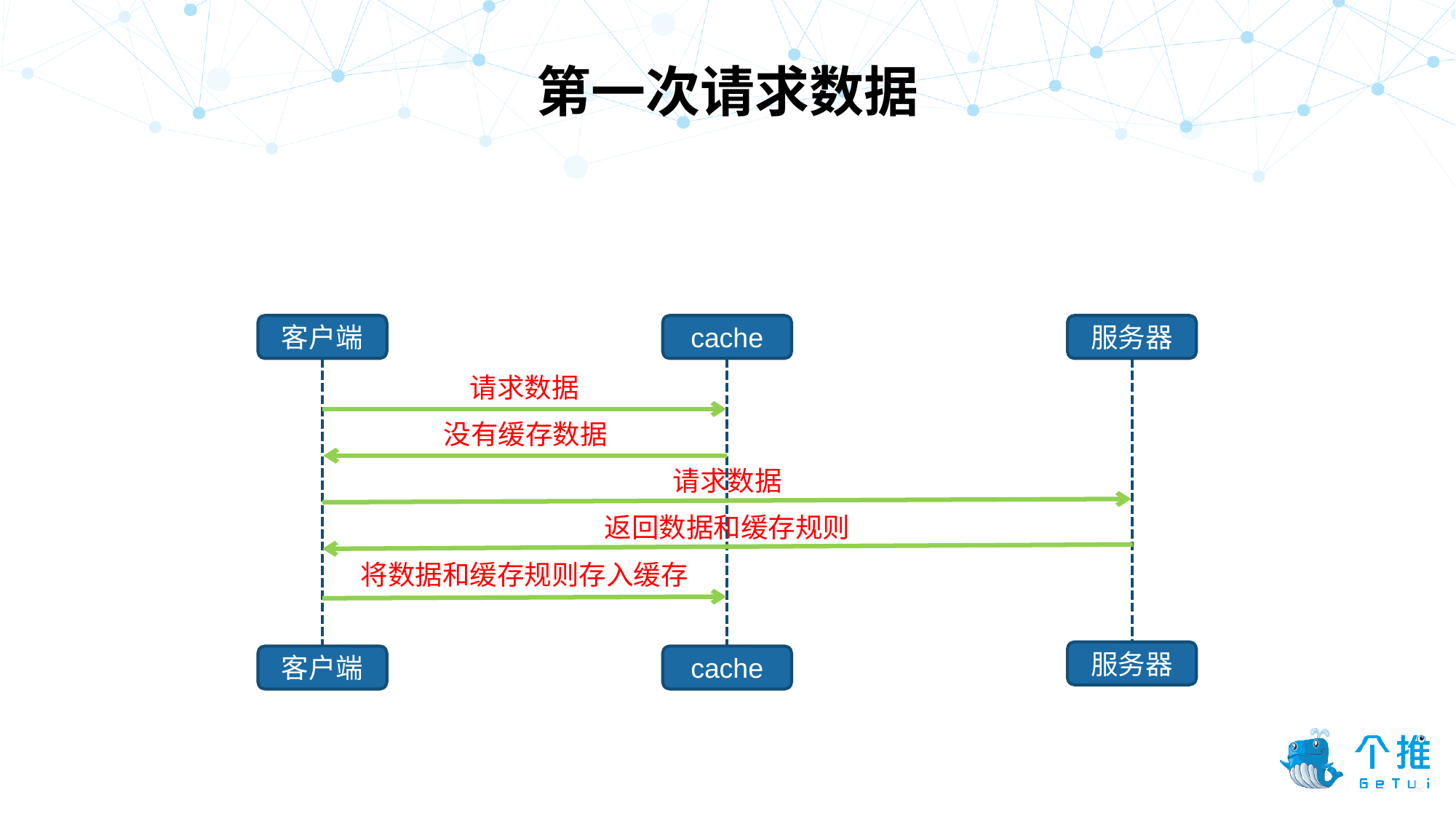

第一次请求数据
客户端
cache
服务器
请求数据
没有缓存数据
请求数据
返回数据和缓存规则
将数据和缓存规则存入缓存
服务器
客户端
cache